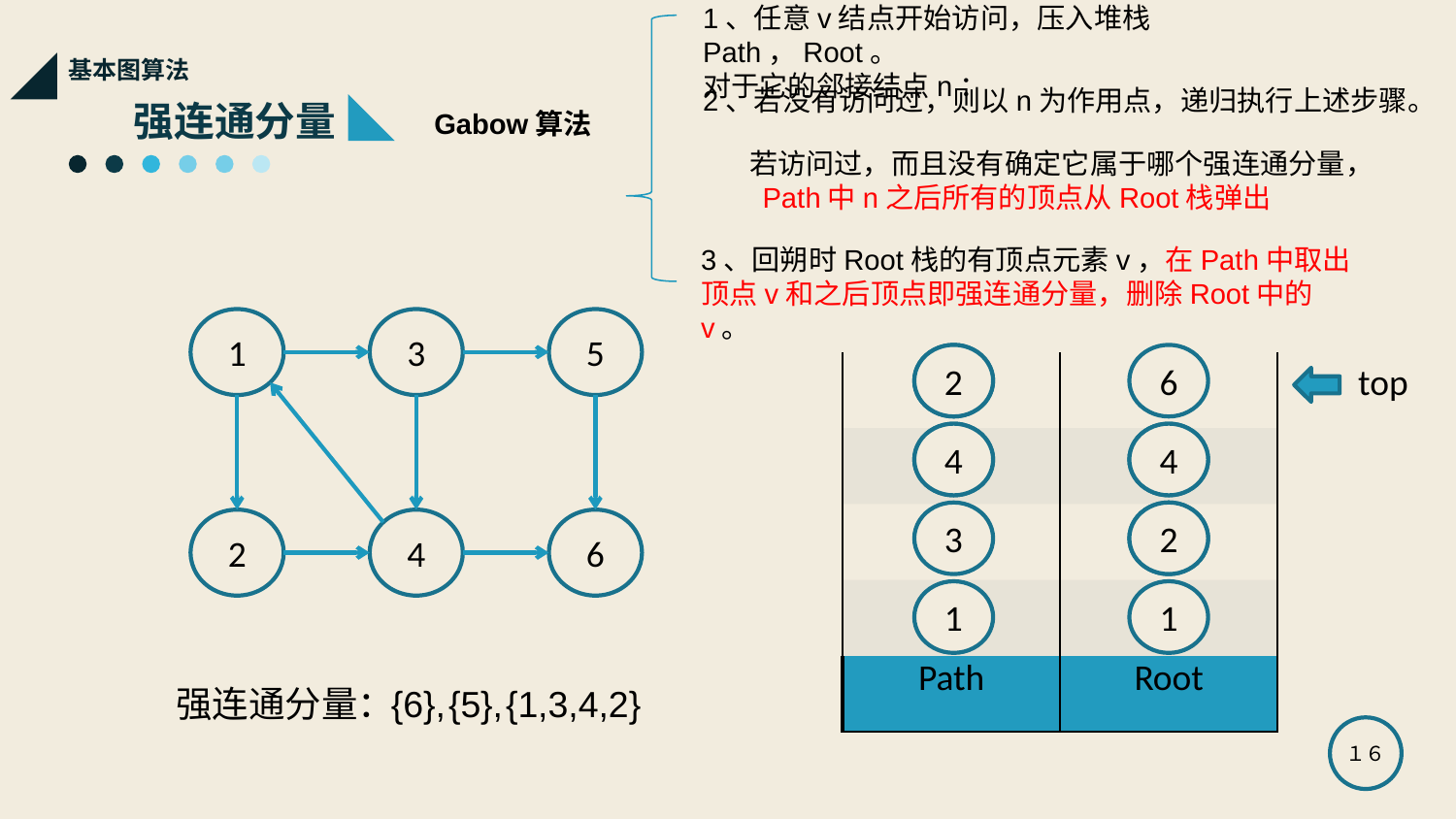

1、任意v结点开始访问，压入堆栈Path，Root。
对于它的邻接结点n：

基本图算法

      强连通分量

2、若没有访问过，则以n为作用点，递归执行上述步骤。
Gabow算法
若访问过，而且没有确定它属于哪个强连通分量， Path中n之后所有的顶点从Root栈弹出
3、回朔时Root栈的有顶点元素v，在Path中取出
顶点v和之后顶点即强连通分量，删除Root中的v。
3
5
1
6
2
6
|  |  |
| --- | --- |
|  |  |
|  |  |
|  |  |
| Path | Root |
top

5
4
5
4
3
3
2
2
4
6
1
1
强连通分量：
{6},
{5},
{1,3,4,2}
１６